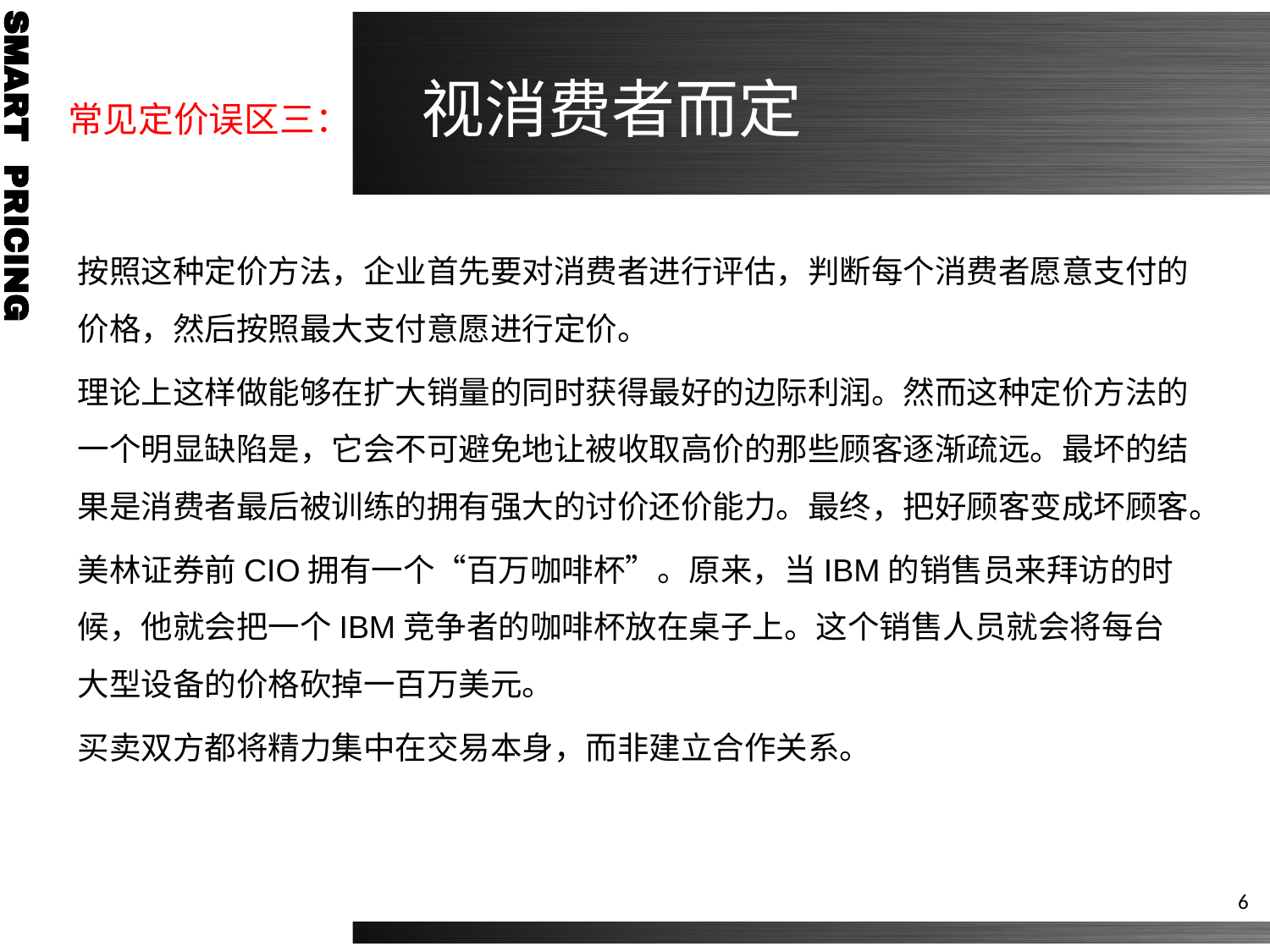

# 常见定价误区三：         视消费者而定
按照这种定价方法，企业首先要对消费者进行评估，判断每个消费者愿意支付的价格，然后按照最大支付意愿进行定价。
理论上这样做能够在扩大销量的同时获得最好的边际利润。然而这种定价方法的一个明显缺陷是，它会不可避免地让被收取高价的那些顾客逐渐疏远。最坏的结果是消费者最后被训练的拥有强大的讨价还价能力。最终，把好顾客变成坏顾客。
美林证券前CIO拥有一个“百万咖啡杯”。原来，当IBM的销售员来拜访的时候，他就会把一个IBM竞争者的咖啡杯放在桌子上。这个销售人员就会将每台大型设备的价格砍掉一百万美元。
买卖双方都将精力集中在交易本身，而非建立合作关系。